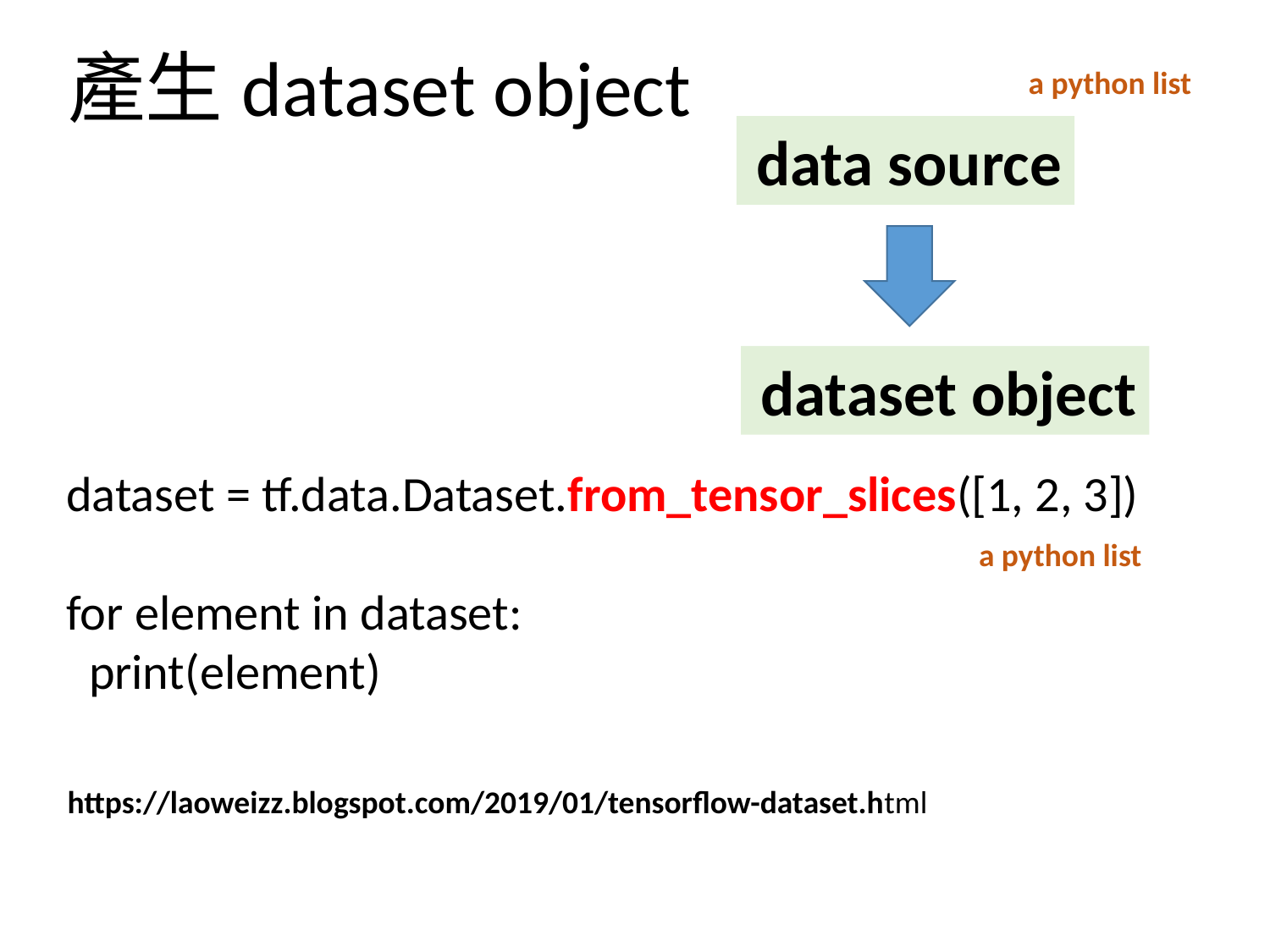

# 產生dataset object
a python list
 data source

 dataset object
dataset = tf.data.Dataset.from_tensor_slices([1, 2, 3])

for element in dataset:
  print(element)
a python list
https://laoweizz.blogspot.com/2019/01/tensorflow-dataset.html